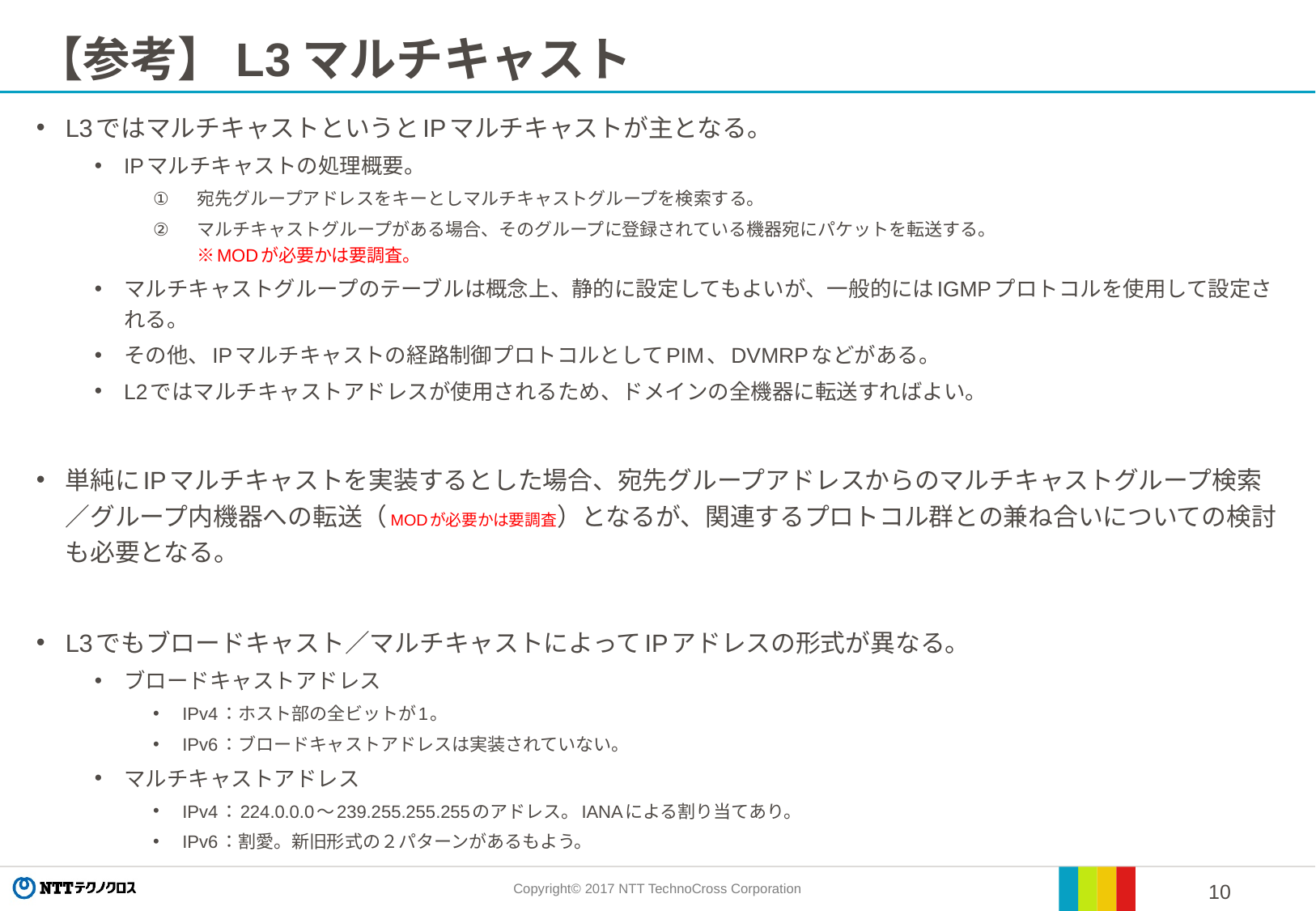

# 【参考】L3マルチキャスト
L3ではマルチキャストというとIPマルチキャストが主となる。
IPマルチキャストの処理概要。
宛先グループアドレスをキーとしマルチキャストグループを検索する。
マルチキャストグループがある場合、そのグループに登録されている機器宛にパケットを転送する。
※MODが必要かは要調査。
マルチキャストグループのテーブルは概念上、静的に設定してもよいが、一般的にはIGMPプロトコルを使用して設定される。
その他、IPマルチキャストの経路制御プロトコルとしてPIM、DVMRPなどがある。
L2ではマルチキャストアドレスが使用されるため、ドメインの全機器に転送すればよい。

単純にIPマルチキャストを実装するとした場合、宛先グループアドレスからのマルチキャストグループ検索／グループ内機器への転送（MODが必要かは要調査）となるが、関連するプロトコル群との兼ね合いについての検討も必要となる。

L3でもブロードキャスト／マルチキャストによってIPアドレスの形式が異なる。
ブロードキャストアドレス
IPv4：ホスト部の全ビットが1。
IPv6：ブロードキャストアドレスは実装されていない。
マルチキャストアドレス
IPv4：224.0.0.0〜239.255.255.255のアドレス。IANAによる割り当てあり。
IPv6：割愛。新旧形式の２パターンがあるもよう。